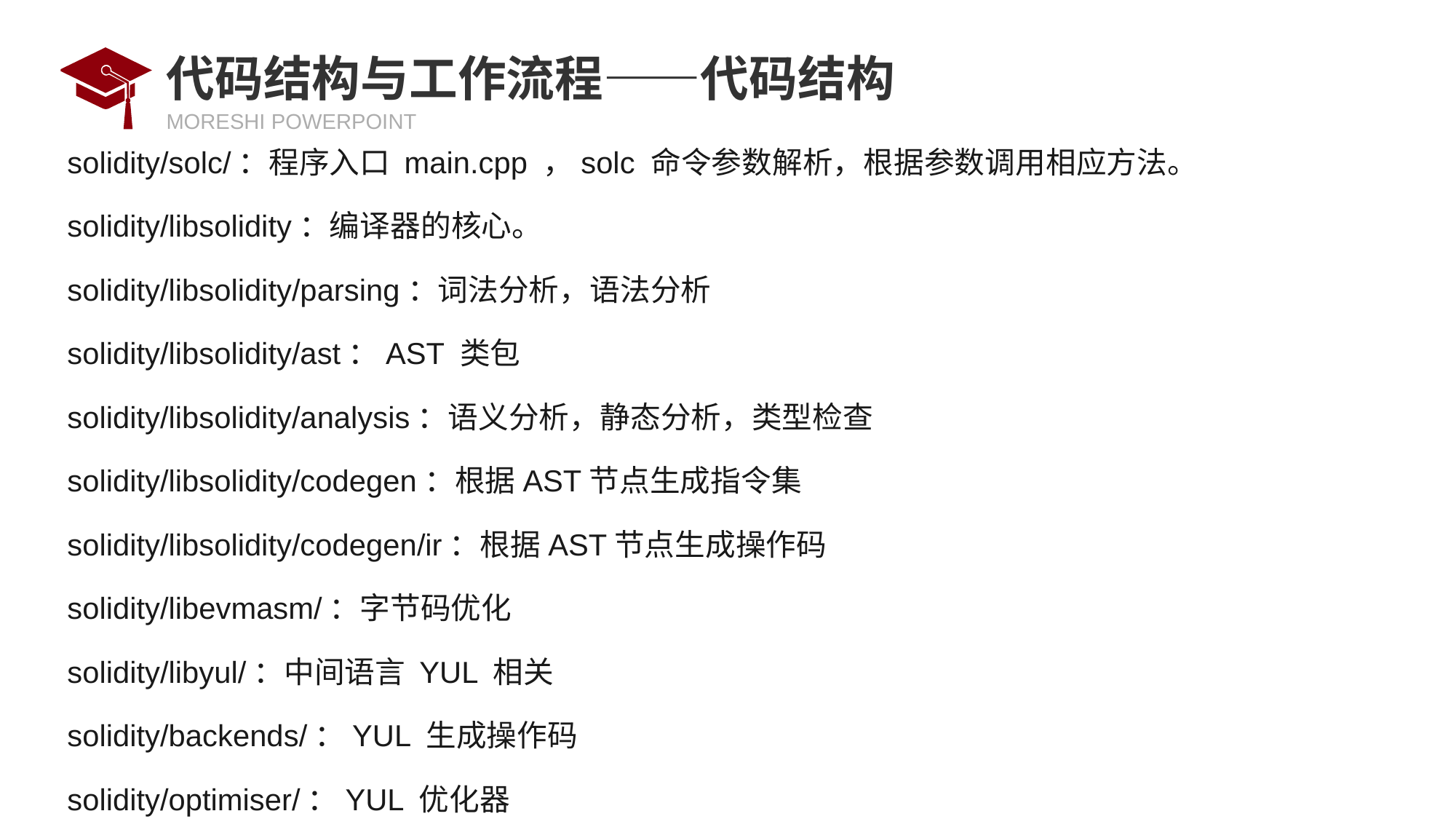

# 代码结构与工作流程——代码结构
solidity/solc/：程序入口 main.cpp ，solc 命令参数解析，根据参数调用相应方法。
solidity/libsolidity：编译器的核心。
solidity/libsolidity/parsing：词法分析，语法分析
solidity/libsolidity/ast：AST 类包
solidity/libsolidity/analysis：语义分析，静态分析，类型检查
solidity/libsolidity/codegen：根据AST节点生成指令集
solidity/libsolidity/codegen/ir：根据AST节点生成操作码
solidity/libevmasm/：字节码优化
solidity/libyul/：中间语言 YUL 相关
solidity/backends/：YUL 生成操作码
solidity/optimiser/：YUL 优化器